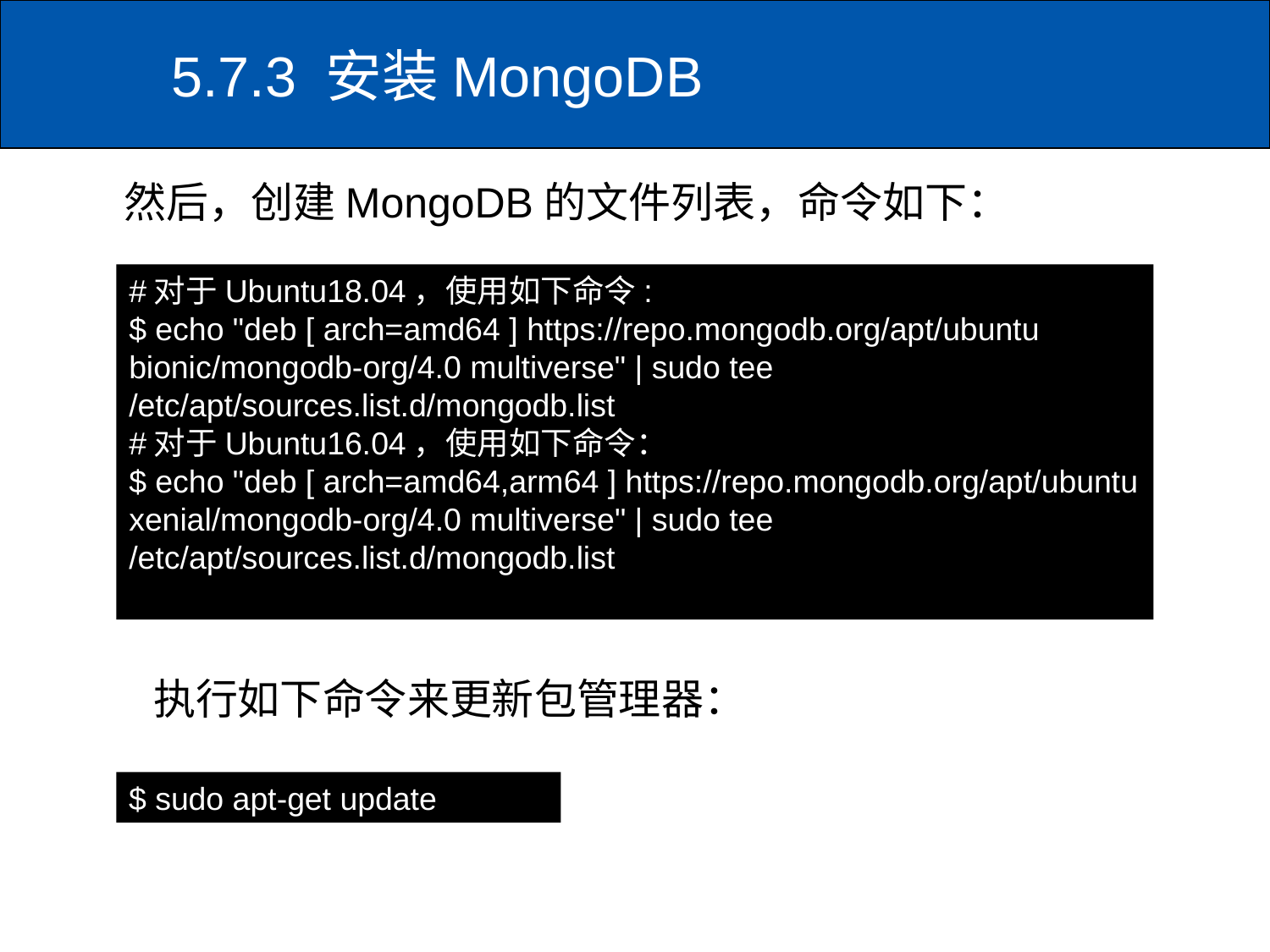

5.7.3 安装MongoDB
然后，创建MongoDB的文件列表，命令如下：
#对于Ubuntu18.04，使用如下命令:
$ echo "deb [ arch=amd64 ] https://repo.mongodb.org/apt/ubuntu bionic/mongodb-org/4.0 multiverse" | sudo tee /etc/apt/sources.list.d/mongodb.list
#对于Ubuntu16.04，使用如下命令：
$ echo "deb [ arch=amd64,arm64 ] https://repo.mongodb.org/apt/ubuntu xenial/mongodb-org/4.0 multiverse" | sudo tee /etc/apt/sources.list.d/mongodb.list

执行如下命令来更新包管理器：
$ sudo apt-get update